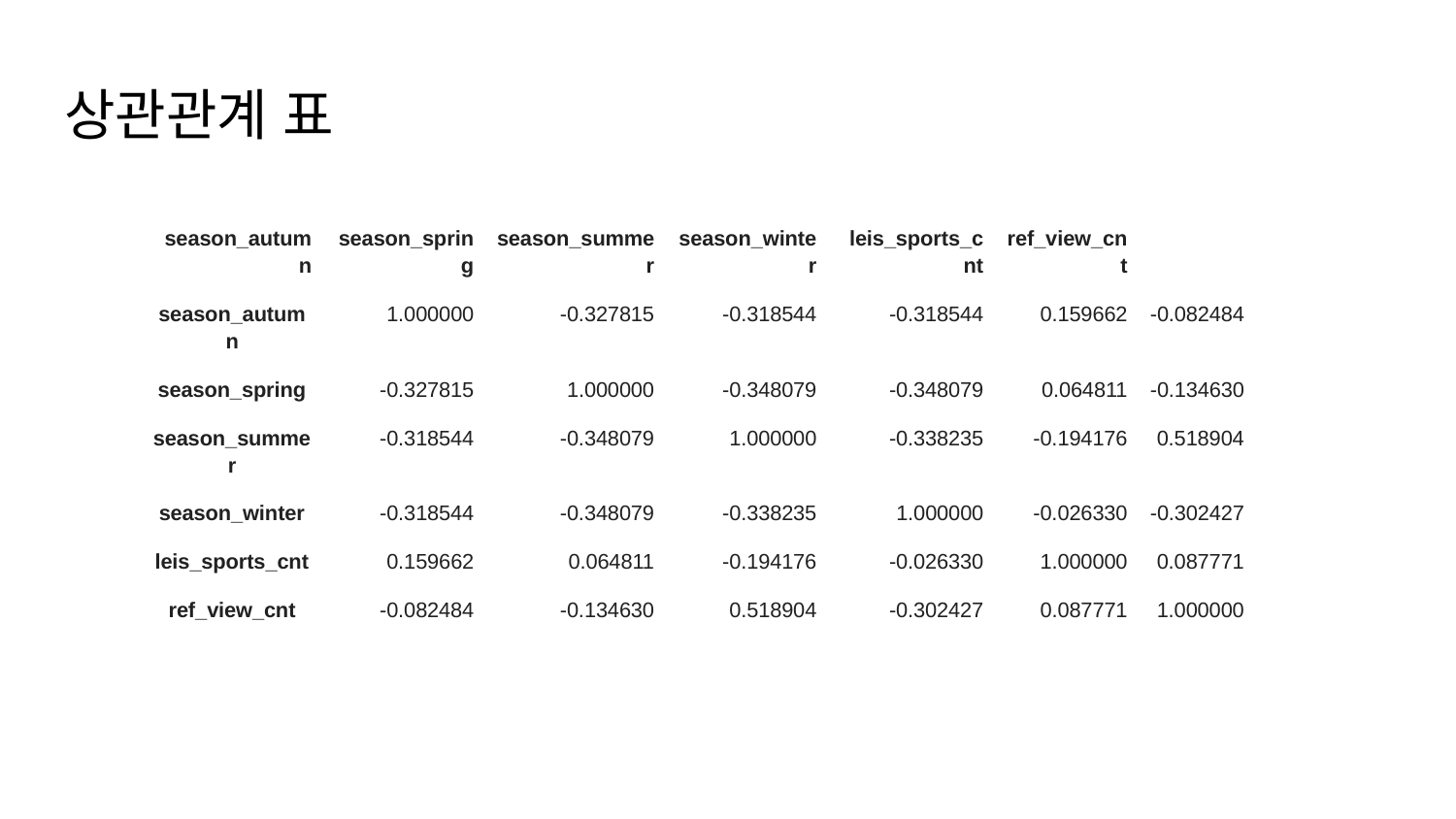

# 상관관계 표
| season\_autumn | season\_spring | season\_summer | season\_winter | leis\_sports\_cnt | ref\_view\_cnt |  |
| --- | --- | --- | --- | --- | --- | --- |
| season\_autumn | 1.000000 | -0.327815 | -0.318544 | -0.318544 | 0.159662 | -0.082484 |
| season\_spring | -0.327815 | 1.000000 | -0.348079 | -0.348079 | 0.064811 | -0.134630 |
| season\_summer | -0.318544 | -0.348079 | 1.000000 | -0.338235 | -0.194176 | 0.518904 |
| season\_winter | -0.318544 | -0.348079 | -0.338235 | 1.000000 | -0.026330 | -0.302427 |
| leis\_sports\_cnt | 0.159662 | 0.064811 | -0.194176 | -0.026330 | 1.000000 | 0.087771 |
| ref\_view\_cnt | -0.082484 | -0.134630 | 0.518904 | -0.302427 | 0.087771 | 1.000000 |